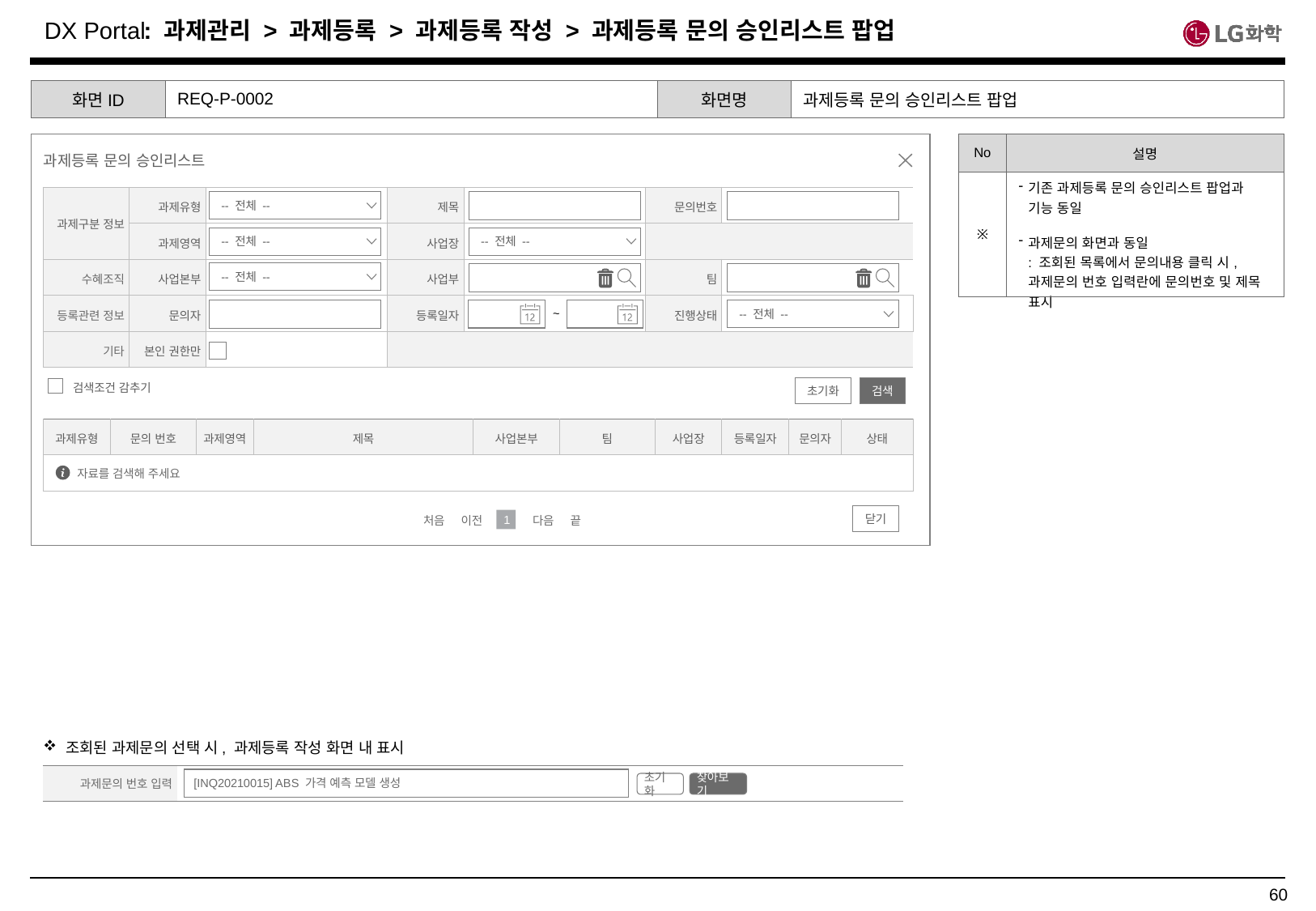

: 과제관리 > 과제등록 > 과제등록 작성 > 과제등록 문의 승인리스트 팝업
| 화면ID | REQ-P-0002 | 화면명 | 과제등록 문의 승인리스트 팝업 |
| --- | --- | --- | --- |

과제등록 문의 승인리스트

| No | 설명 |
| --- | --- |
| ※ | 기존 과제등록 문의 승인리스트 팝업과 기능 동일 과제문의 화면과 동일 : 조회된 목록에서 문의내용 클릭 시, 과제문의 번호 입력란에 문의번호 및 제목 표시 |
| 과제구분 정보 | 과제유형 |  | 제목 |  | 문의번호 |  |
| --- | --- | --- | --- | --- | --- | --- |
|  | 과제영역 |  | 사업장 |  |  |  |
| 수혜조직 | 사업본부 |  | 사업부 |  | 팀 |  |
| 등록관련 정보 | 문의자 |  | 등록일자 |  | 진행상태 |  |
| 기타 | 본인 권한만 |  |  |  |  |  |
-- 전체 --

-- 전체 --

-- 전체 --

-- 전체 --

~

-- 전체 --

검색조건 감추기

초기화
검색
| 과제유형 | 문의 번호 | 과제영역 | 제목 | 사업본부 | 팀 | 사업장 | 등록일자 | 문의자 | 상태 |
| --- | --- | --- | --- | --- | --- | --- | --- | --- | --- |
|  |  |  |  |  |  |  |  |  |  |
자료를 검색해 주세요

닫기
처음     이전
다음     끝
1
조회된 과제문의 선택 시, 과제등록 작성 화면 내 표시
| 과제문의 번호 입력 |  |  |  |
| --- | --- | --- | --- |
[INQ20210015] ABS 가격 예측 모델 생성
초기화
찾아보기